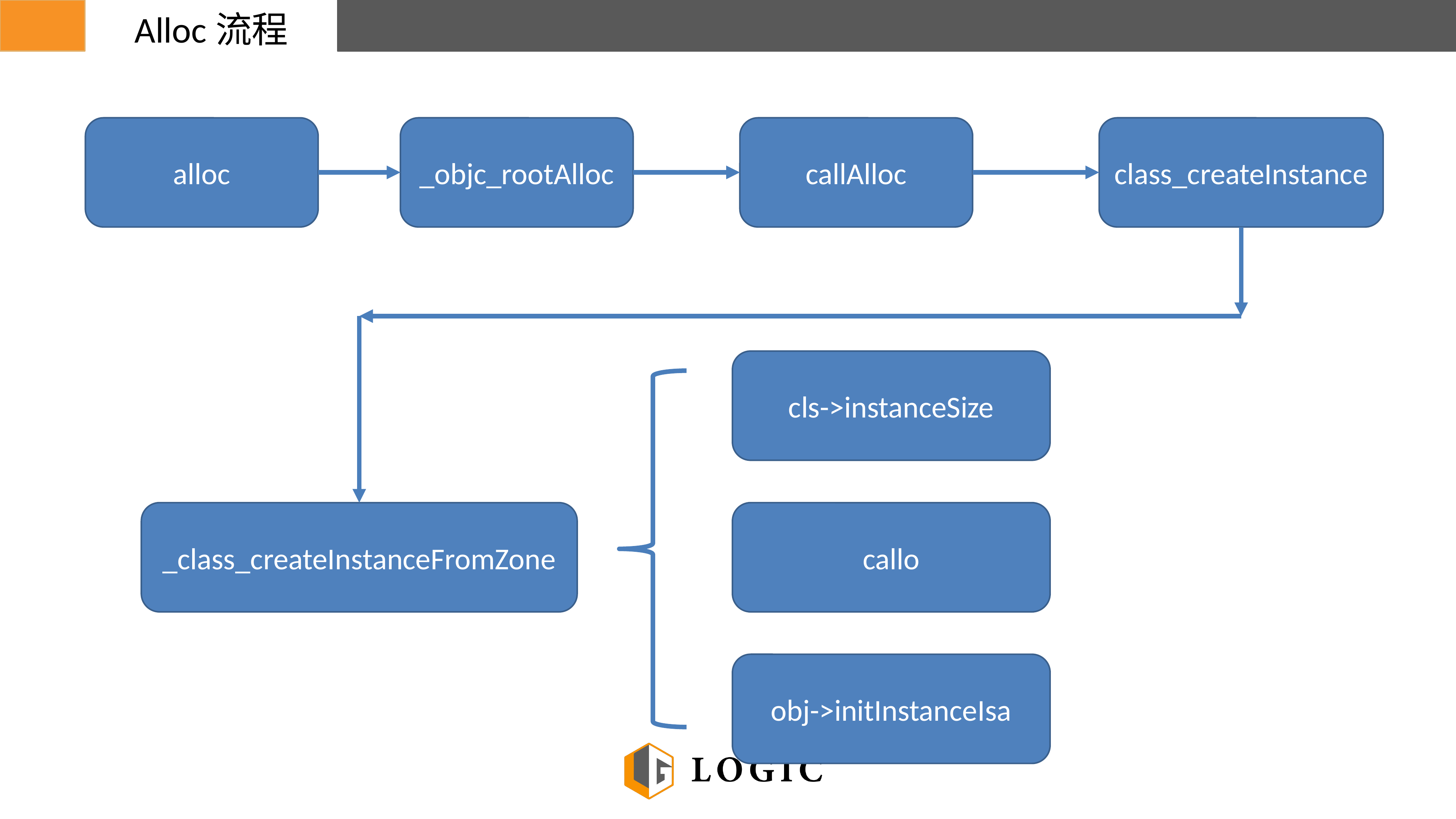

Alloc流程
alloc
_objc_rootAlloc
callAlloc
class_createInstance
cls->instanceSize

_class_createInstanceFromZone
callo
obj->initInstanceIsa